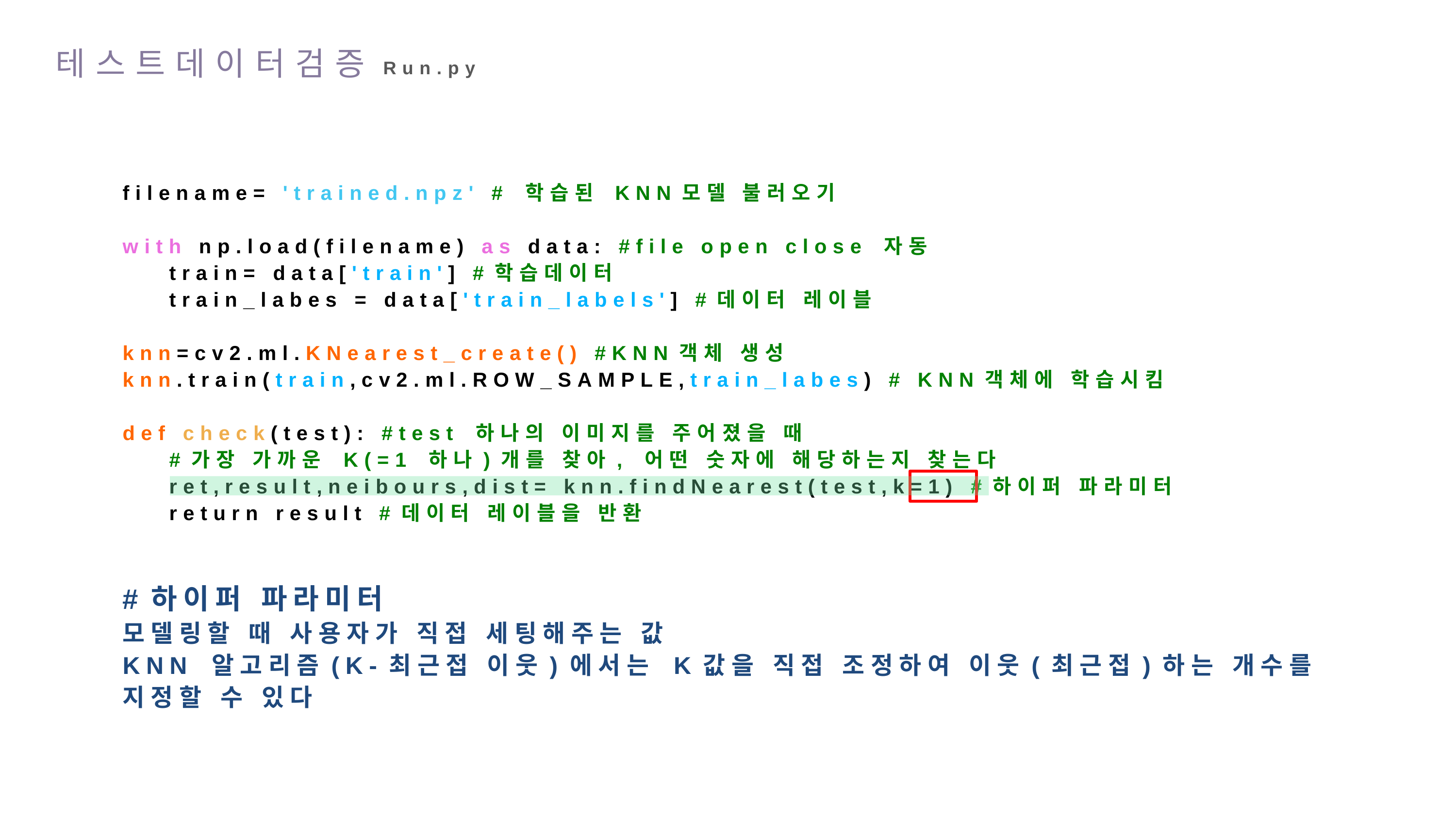

테스트데이터검증
Run.py
filename= 'trained.npz' # 학습된 KNN모델 불러오기

with np.load(filename) as data: #file open close 자동
    train= data['train'] #학습데이터
    train_labes = data['train_labels'] #데이터 레이블

knn=cv2.ml.KNearest_create() #KNN객체 생성
knn.train(train,cv2.ml.ROW_SAMPLE,train_labes) # KNN객체에 학습시킴

def check(test): #test 하나의 이미지를 주어졌을 때
    #가장 가까운 K(=1 하나)개를 찾아, 어떤 숫자에 해당하는지 찾는다
    ret,result,neibours,dist= knn.findNearest(test,k=1) #하이퍼 파라미터
    return result #데이터 레이블을 반환

#하이퍼 파라미터
모델링할 때 사용자가 직접 세팅해주는 값
KNN 알고리즘(K-최근접 이웃)에서는 K값을 직접 조정하여 이웃(최근접)하는 개수를 지정할 수 있다